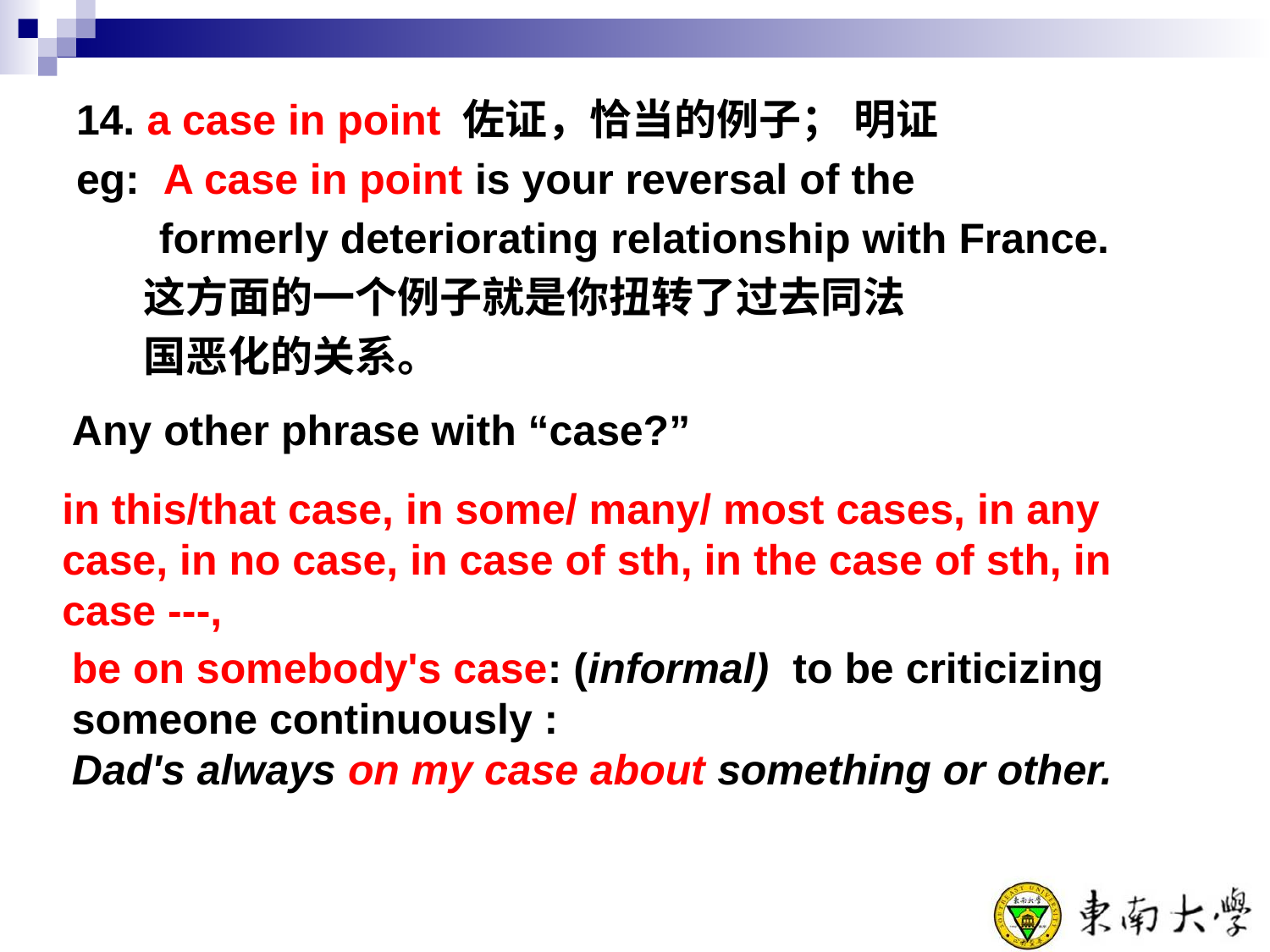

14. a case in point 佐证，恰当的例子； 明证
eg:  A case in point is your reversal of the
       formerly deteriorating relationship with France.
      这方面的一个例子就是你扭转了过去同法
      国恶化的关系。
Any other phrase with “case?”
in this/that case, in some/ many/ most cases, in any case, in no case, in case of sth, in the case of sth, in case ---,
be on somebody's case: (informal)  to be criticizing someone continuously :
Dad's always on my case about something or other.